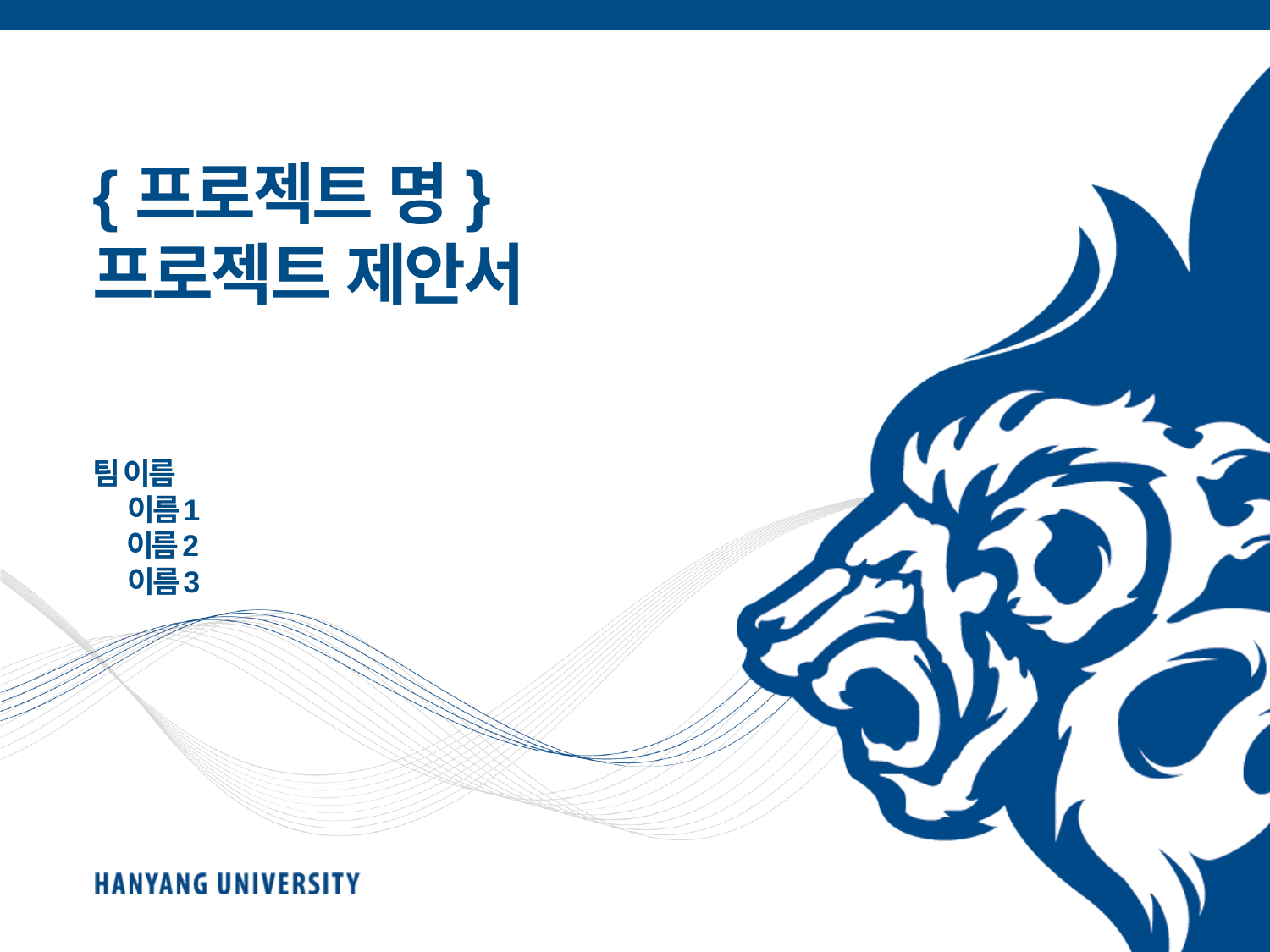

# {프로젝트 명} 프로젝트 제안서
팀 이름
     이름1
     이름2
     이름3